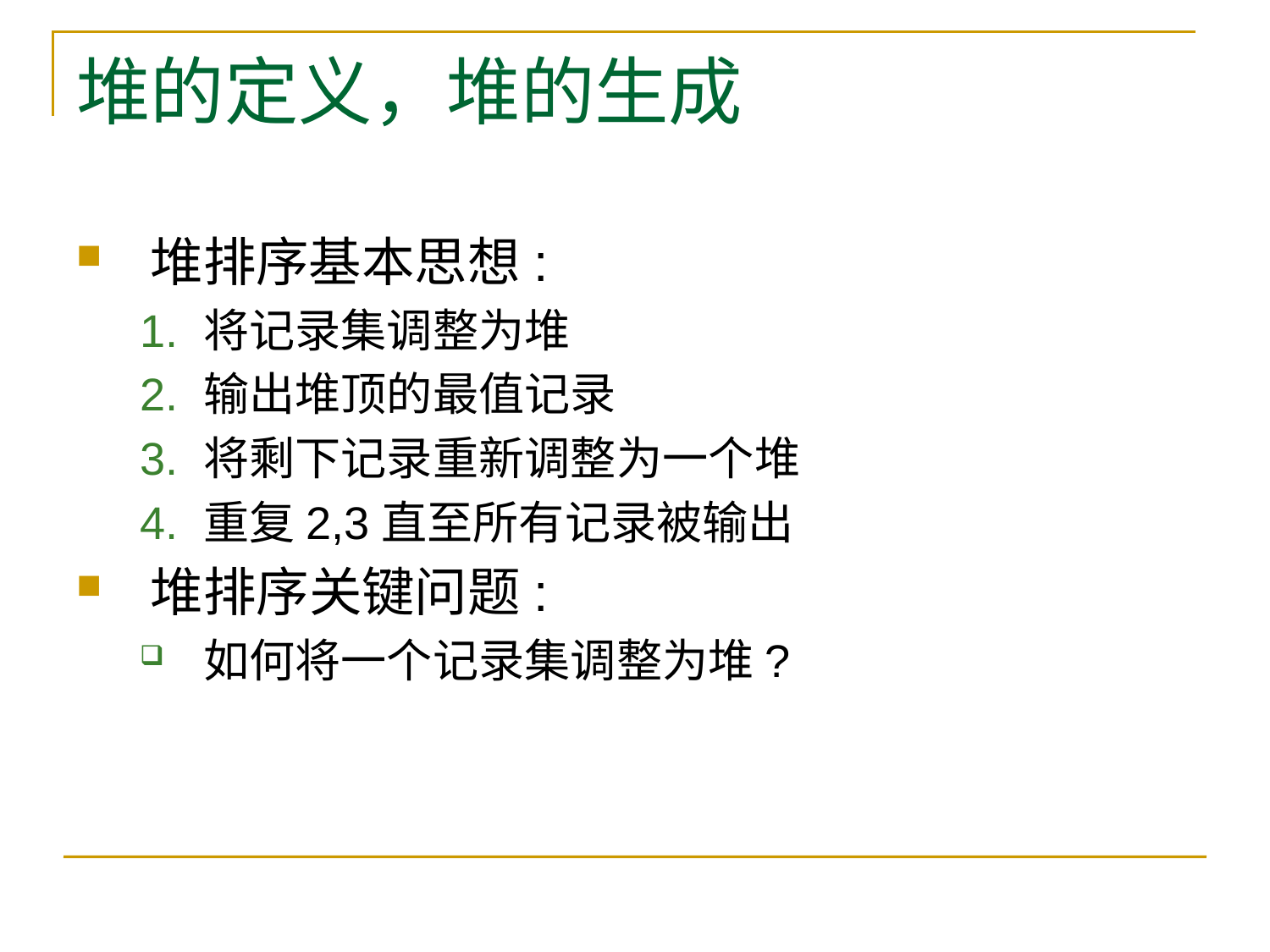

# 堆的定义，堆的生成
堆排序基本思想:
将记录集调整为堆
输出堆顶的最值记录
将剩下记录重新调整为一个堆
重复2,3直至所有记录被输出
堆排序关键问题:
如何将一个记录集调整为堆?